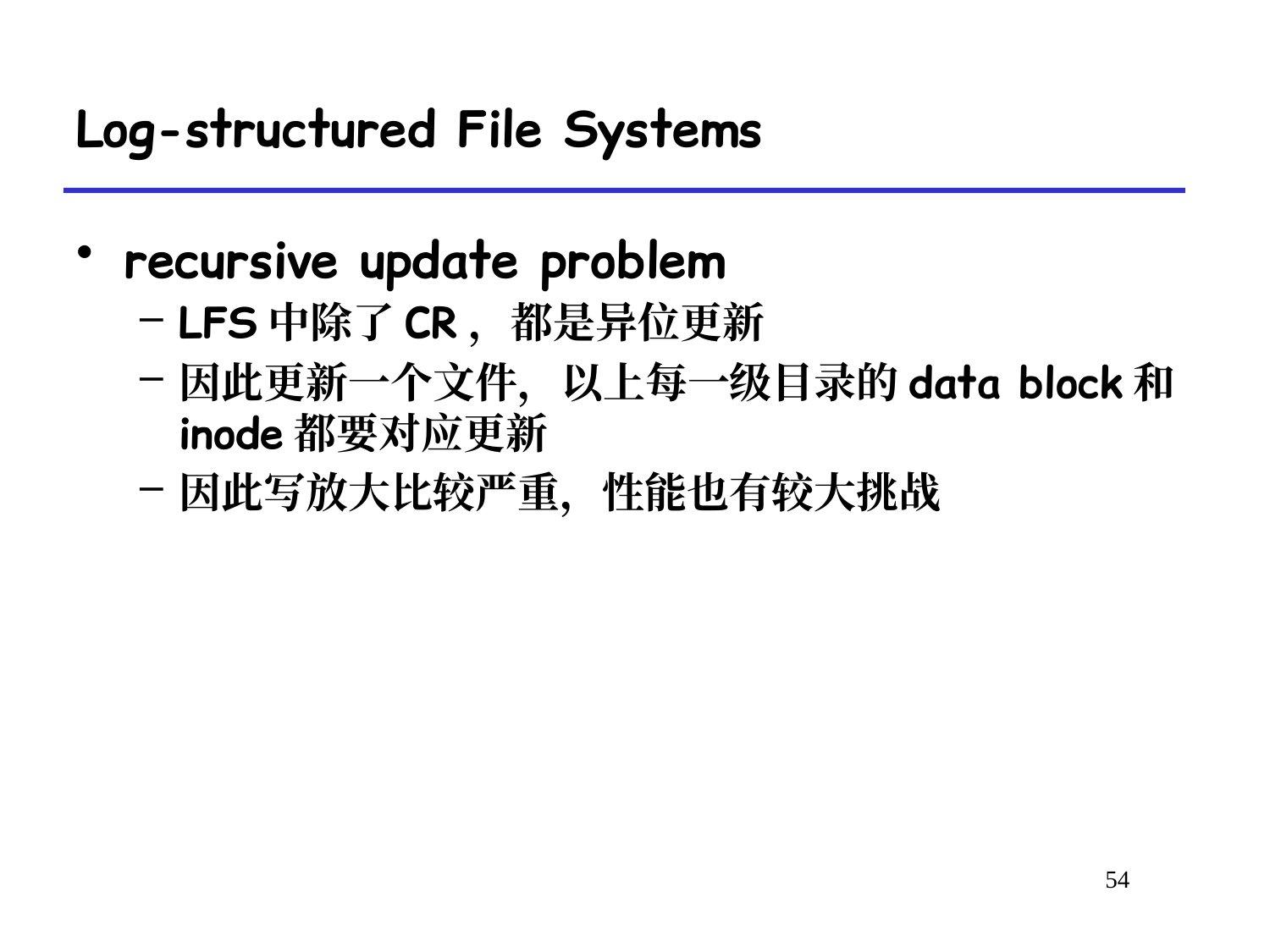

# Log-structured File Systems
recursive update problem
LFS中除了CR，都是异位更新
因此更新一个文件，以上每一级目录的data block和inode都要对应更新
因此写放大比较严重，性能也有较大挑战
54